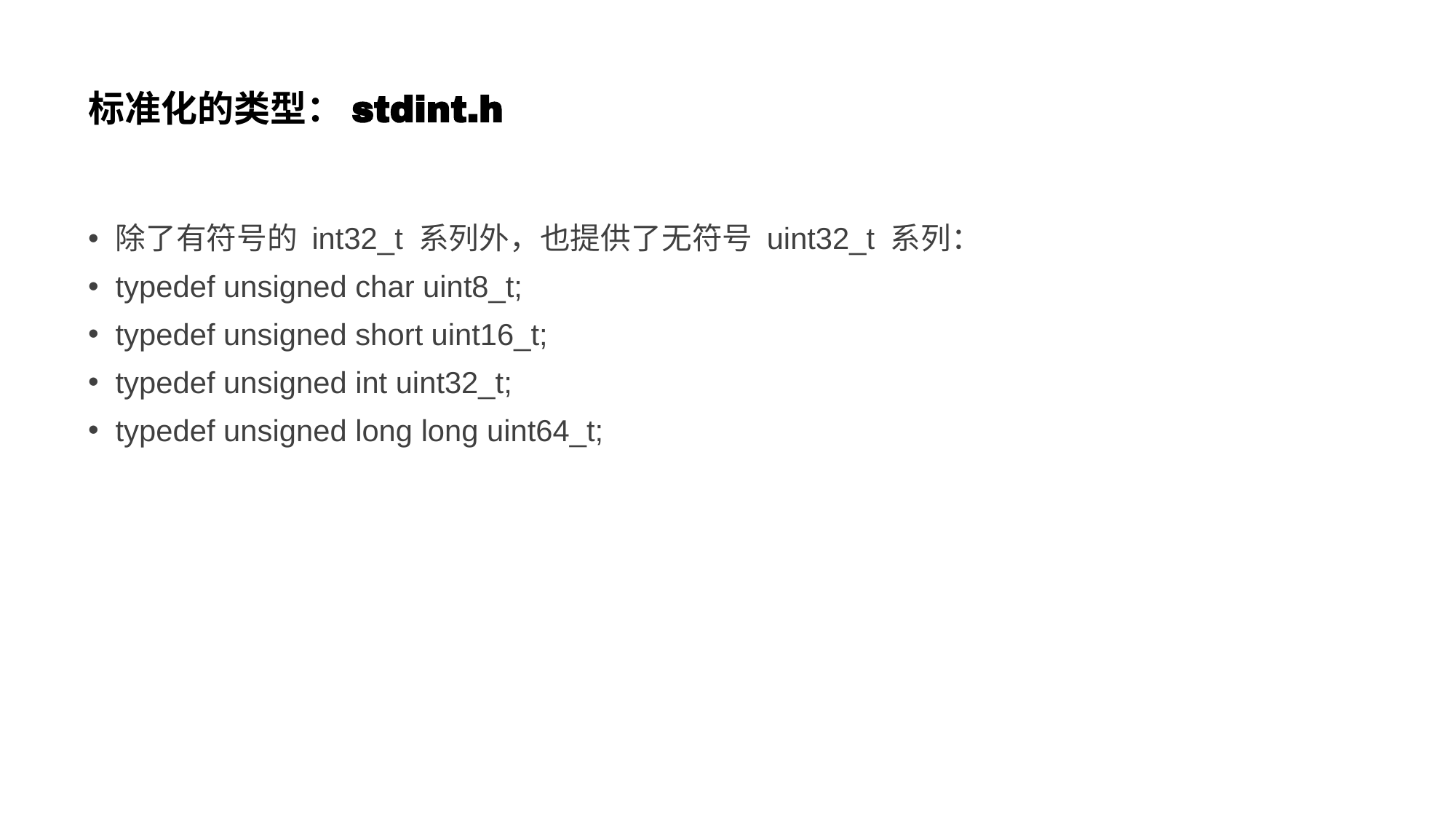

# 标准化的类型：stdint.h
除了有符号的 int32_t 系列外，也提供了无符号 uint32_t 系列：
typedef unsigned char uint8_t;
typedef unsigned short uint16_t;
typedef unsigned int uint32_t;
typedef unsigned long long uint64_t;